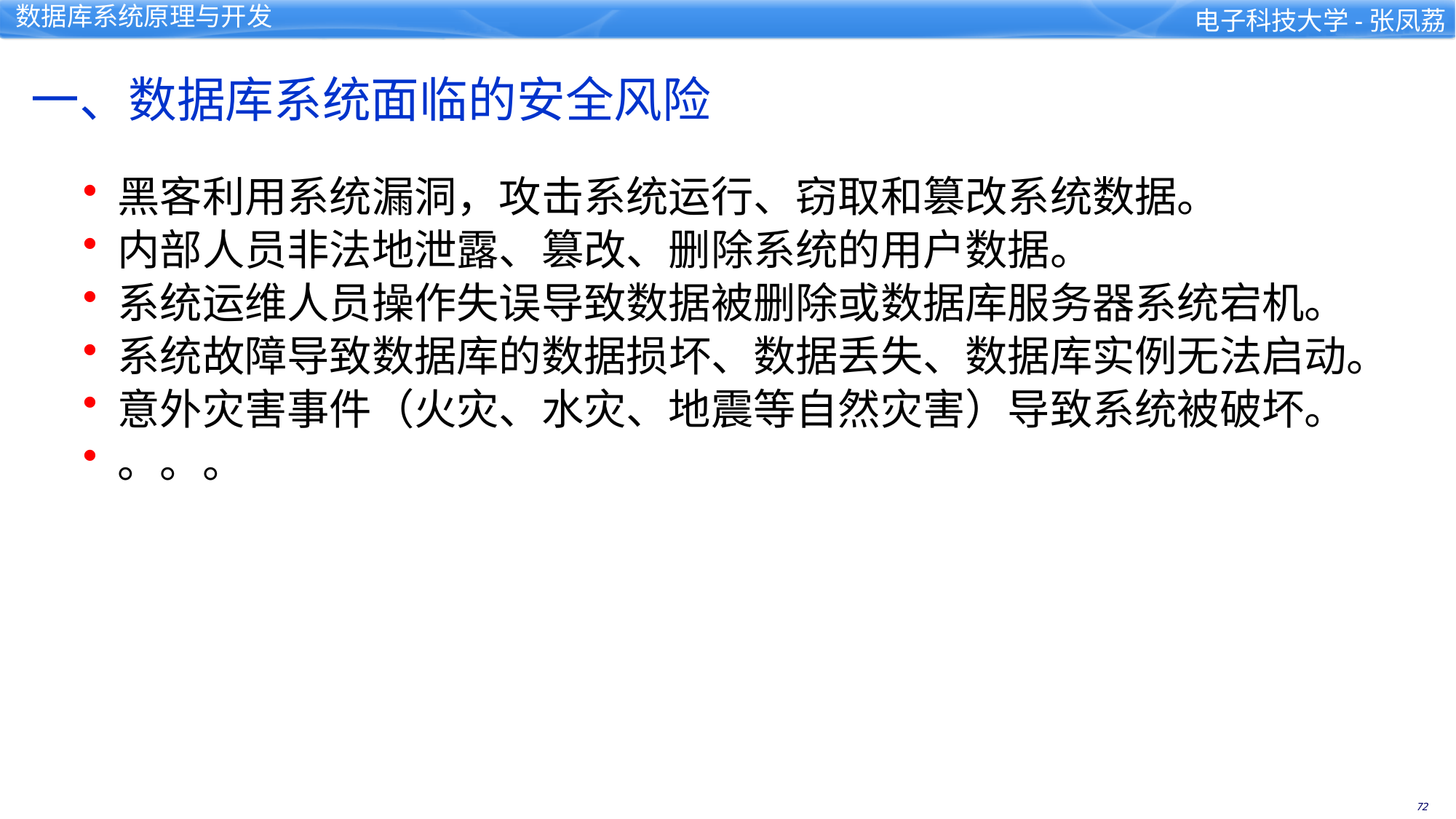

一、数据库系统面临的安全风险
 黑客利用系统漏洞，攻击系统运行、窃取和篡改系统数据。
 内部人员非法地泄露、篡改、删除系统的用户数据。
 系统运维人员操作失误导致数据被删除或数据库服务器系统宕机。
 系统故障导致数据库的数据损坏、数据丢失、数据库实例无法启动。
 意外灾害事件（火灾、水灾、地震等自然灾害）导致系统被破坏。
 。。。